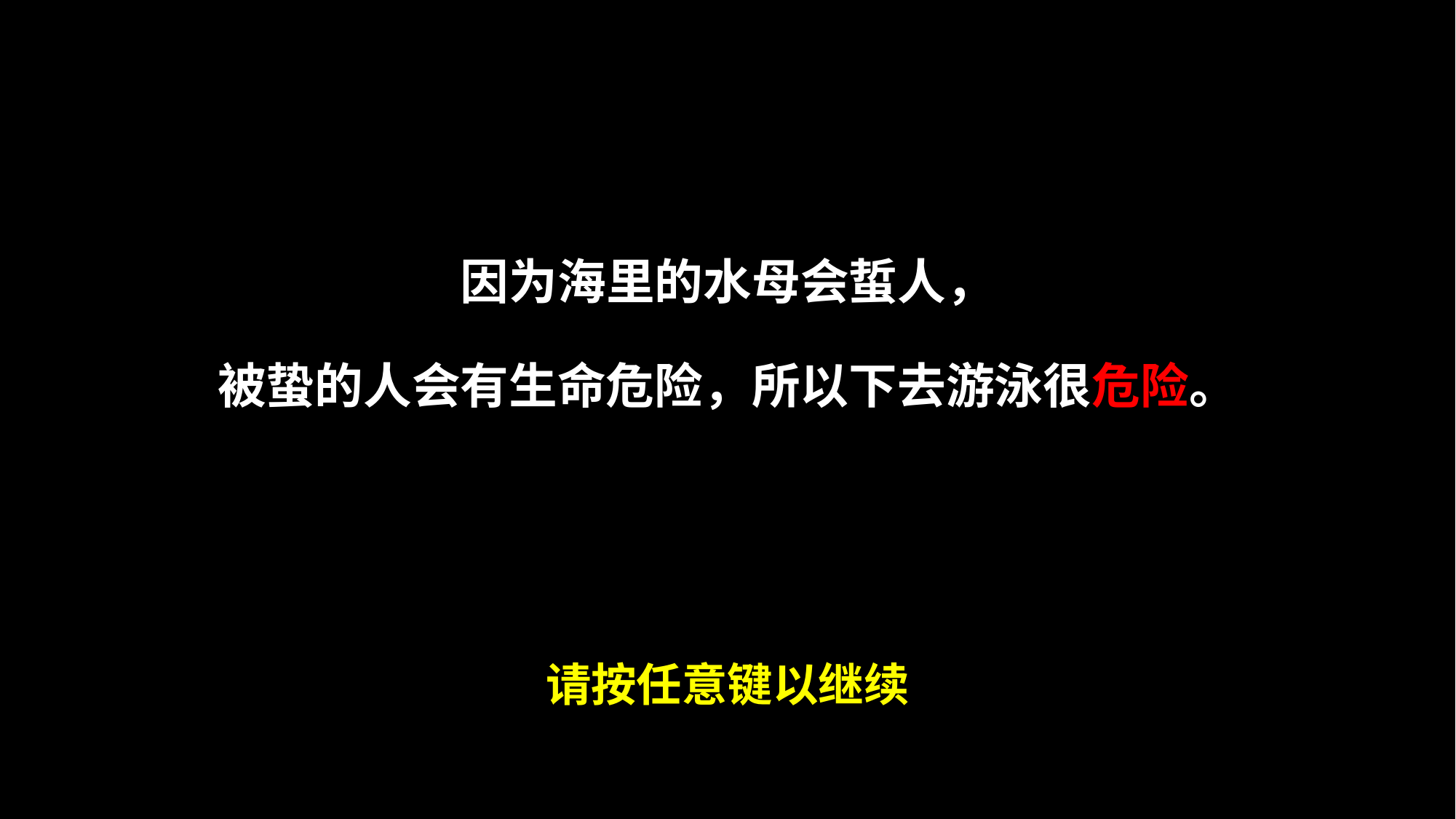

# 因为海里的水母会蜇人， 被蛰的人会有生命危险，所以下去游泳很危险。
请按任意键以继续